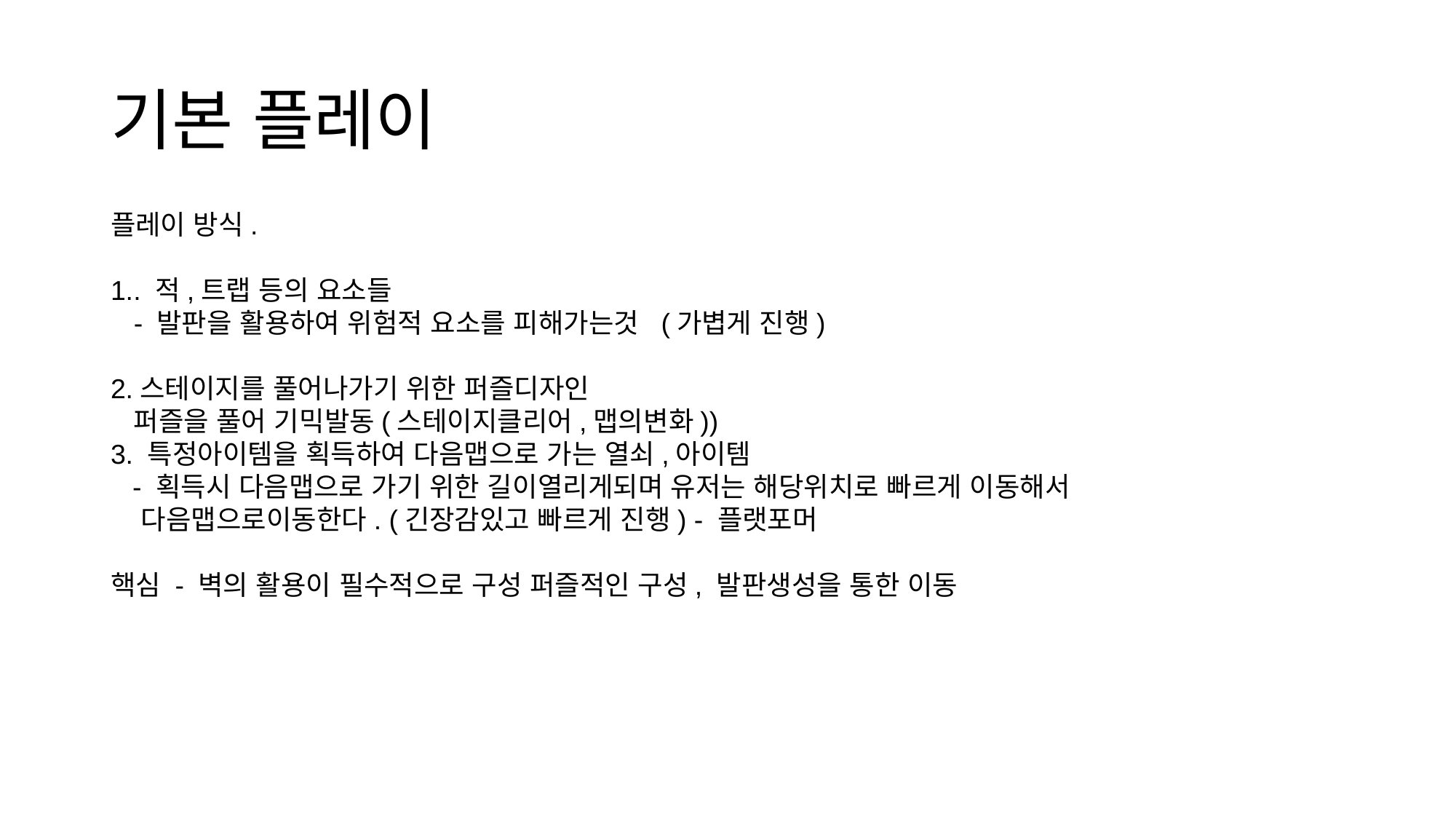

# 기본 플레이
플레이 방식.

1.. 적,트랩 등의 요소들
   - 발판을 활용하여 위험적 요소를 피해가는것  (가볍게 진행)

2.스테이지를 풀어나가기 위한 퍼즐디자인
   퍼즐을 풀어 기믹발동(스테이지클리어,맵의변화))
3. 특정아이템을 획득하여 다음맵으로 가는 열쇠,아이템
  - 획득시 다음맵으로 가기 위한 길이열리게되며 유저는 해당위치로 빠르게 이동해서
    다음맵으로이동한다. (긴장감있고 빠르게 진행) - 플랫포머

핵심 - 벽의 활용이 필수적으로 구성 퍼즐적인 구성, 발판생성을 통한 이동